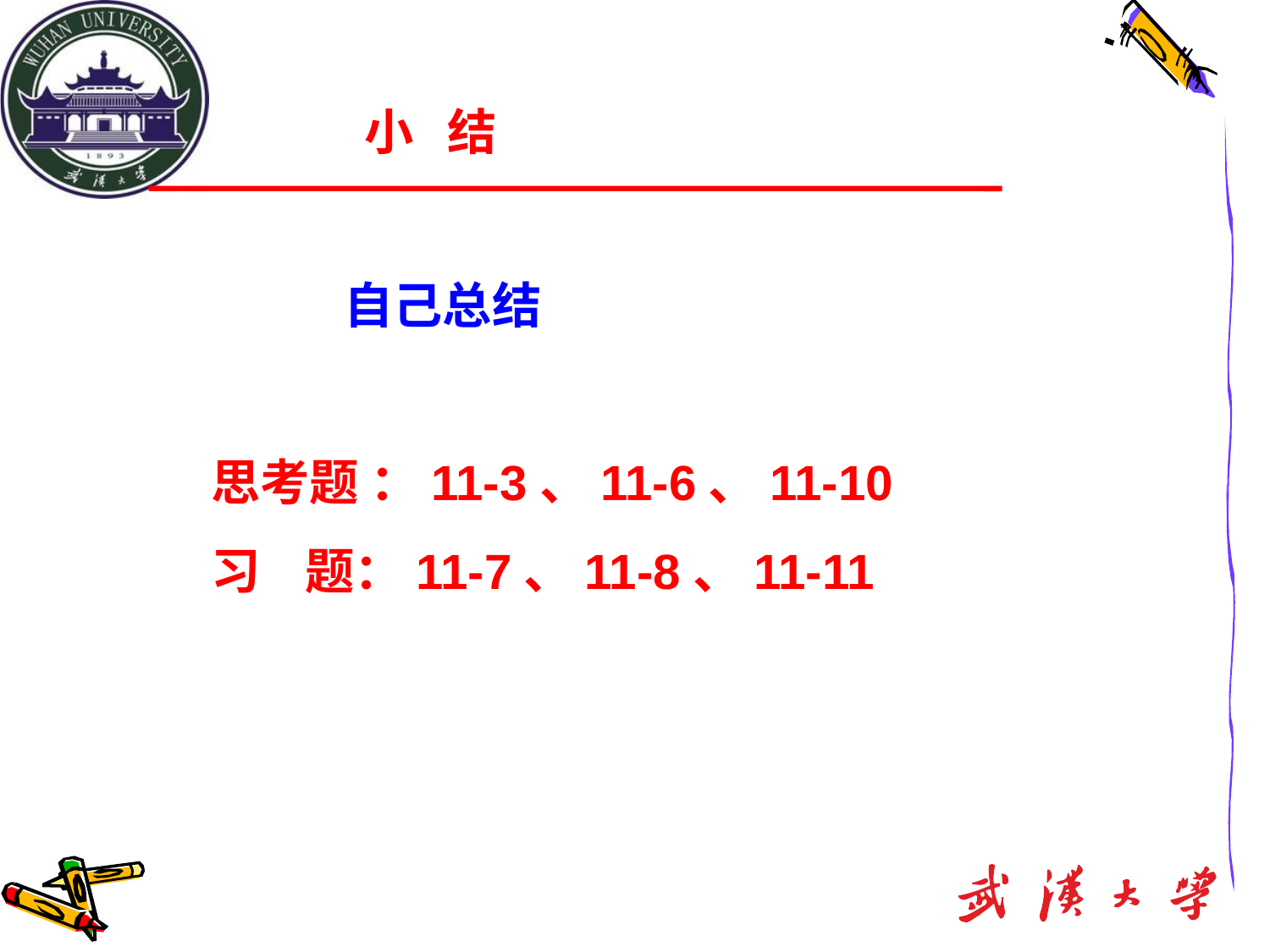

# 小   结
           自己总结

思考题 ：11-3、11-6、11-10
习    题：11-7、11-8、11-11